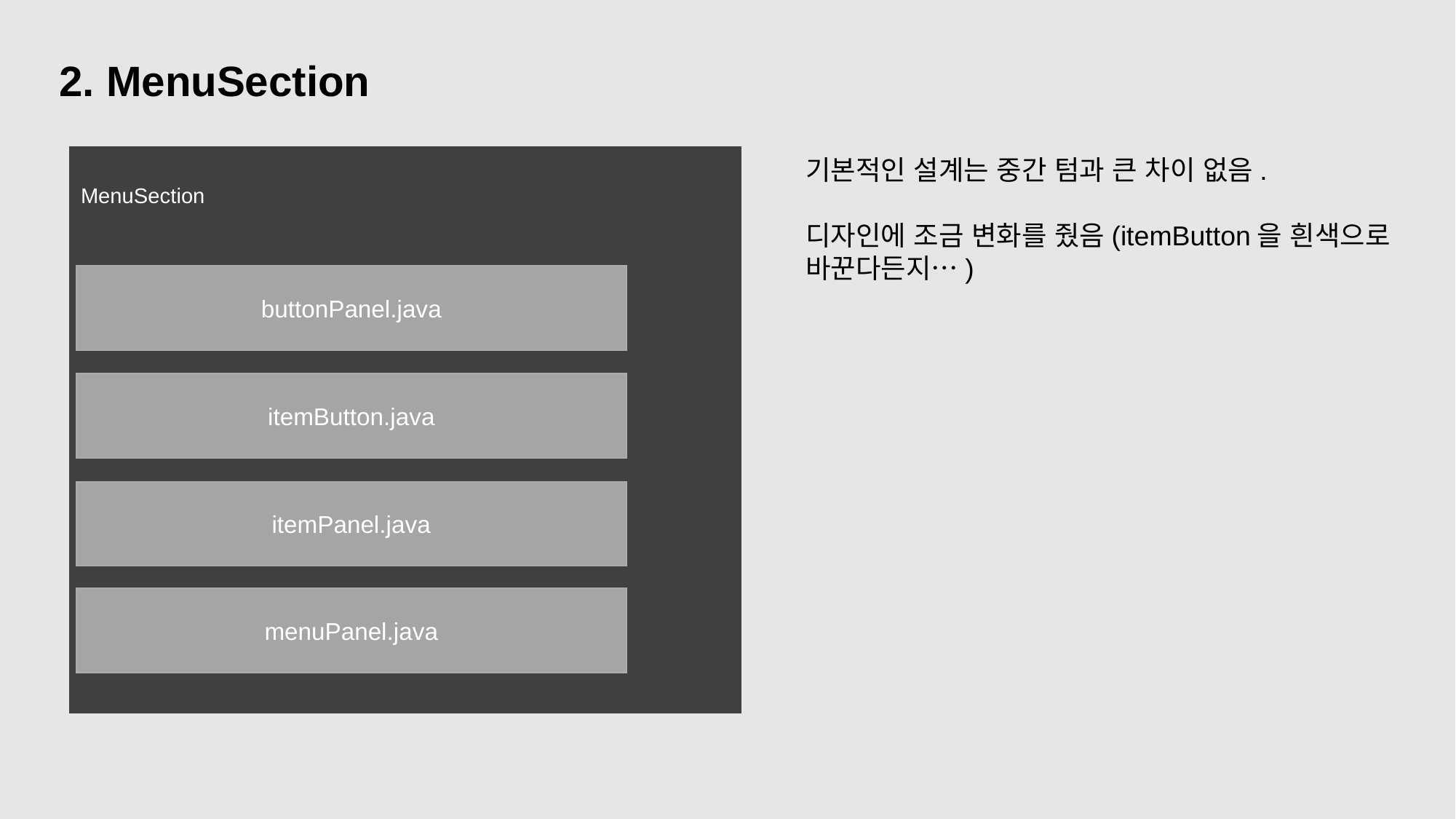

2. MenuSection

MenuSection
buttonPanel.java
itemButton.java
itemPanel.java
menuPanel.java
기본적인 설계는 중간 텀과 큰 차이 없음.

디자인에 조금 변화를 줬음(itemButton을 흰색으로 바꾼다든지…)